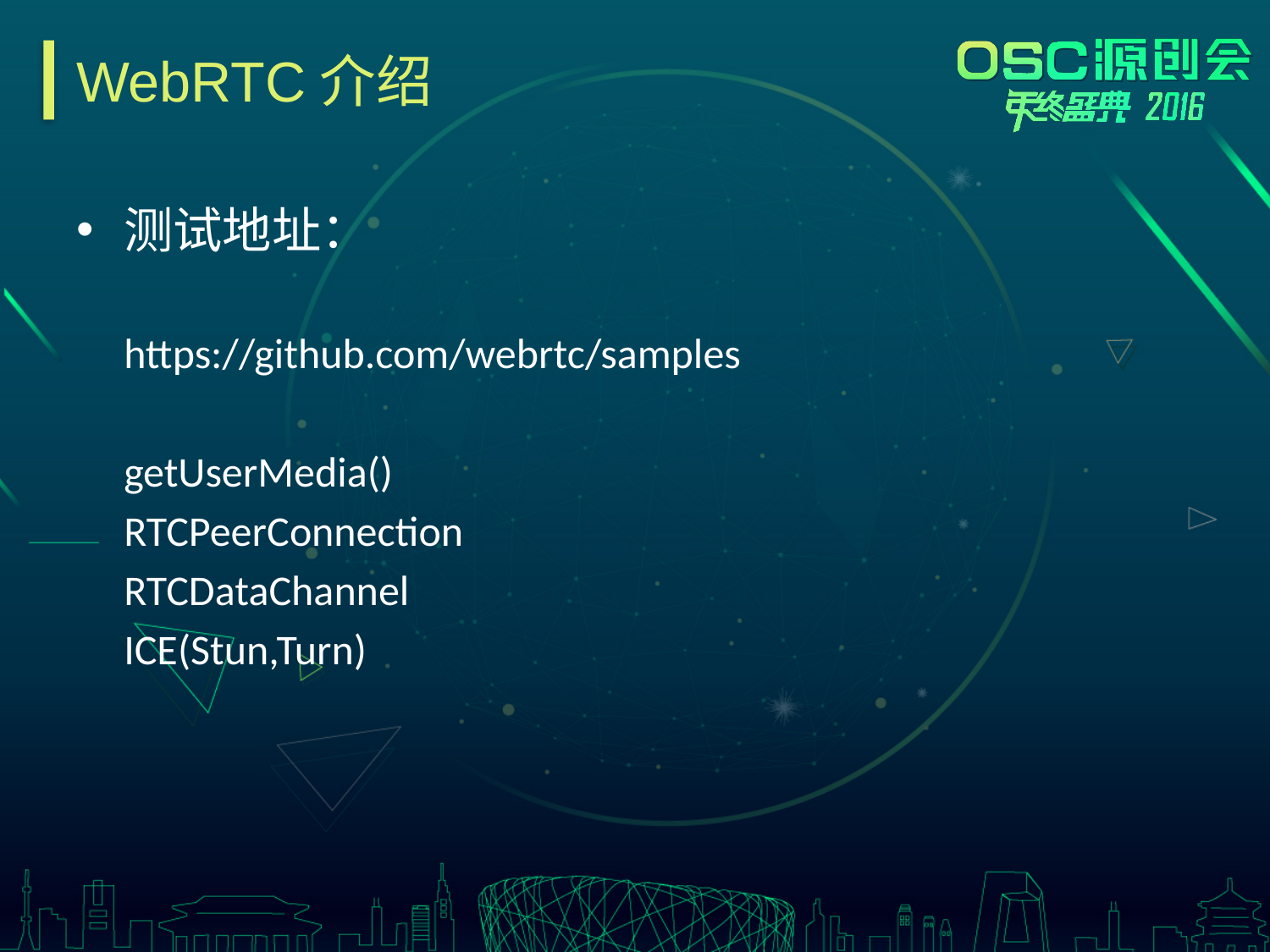

# WebRTC介绍
测试地址：

     https://github.com/webrtc/samples

     getUserMedia()
     RTCPeerConnection
     RTCDataChannel
     ICE(Stun,Turn)